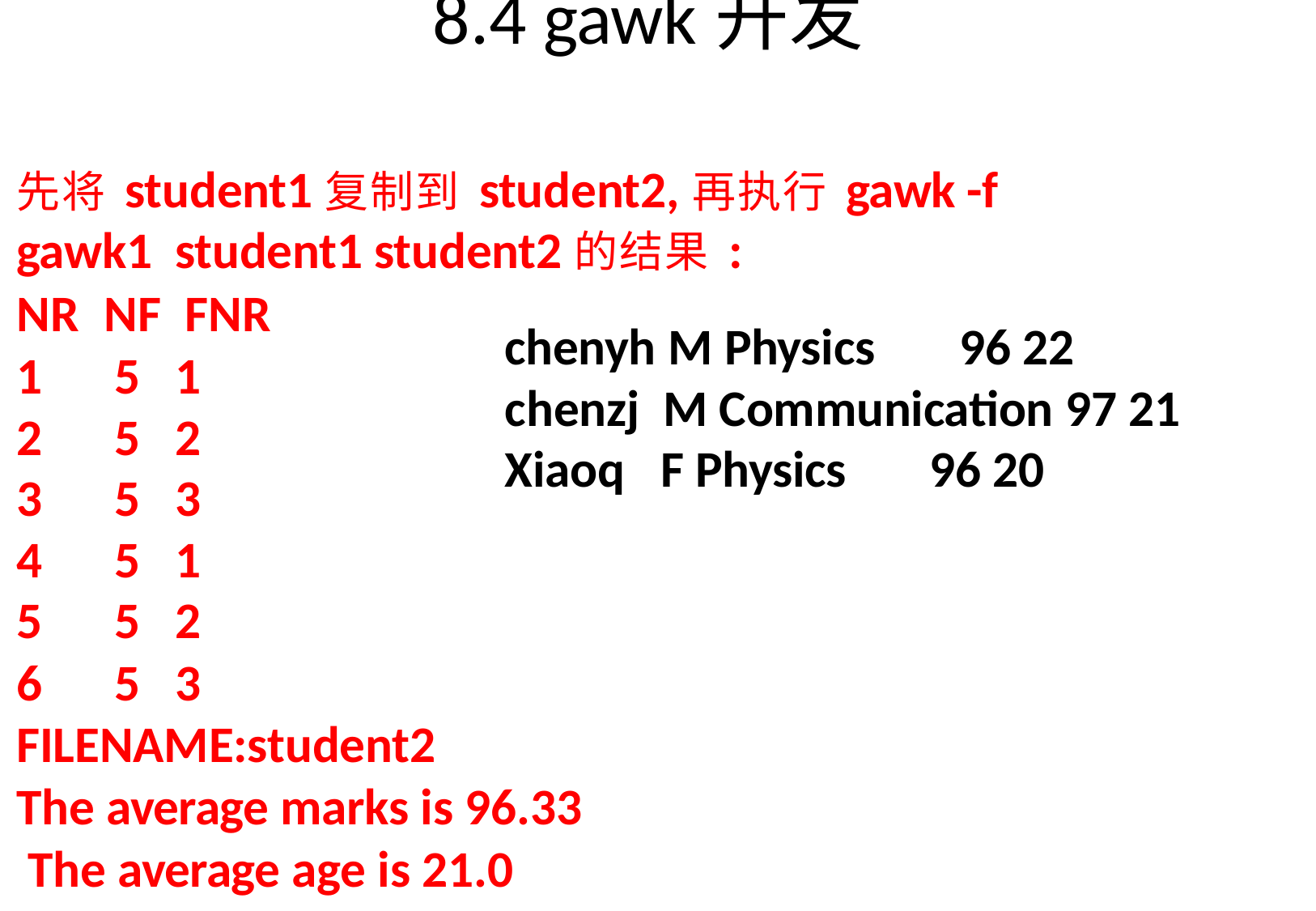

# 8.4 gawk开发
先将student1复制到student2,再执行gawk -f gawk1  student1 student2的结果:
NR	NF	FNR

chenyh M Physics	96 22
chenzj	M Communication 97 21
Xiaoq	F Physics	96 20
1	5	1
2	5	2
3	5	3
4	5	1
5	5	2
6	5	3
FILENAME:student2
The average marks is 96.33  The average age is 21.0